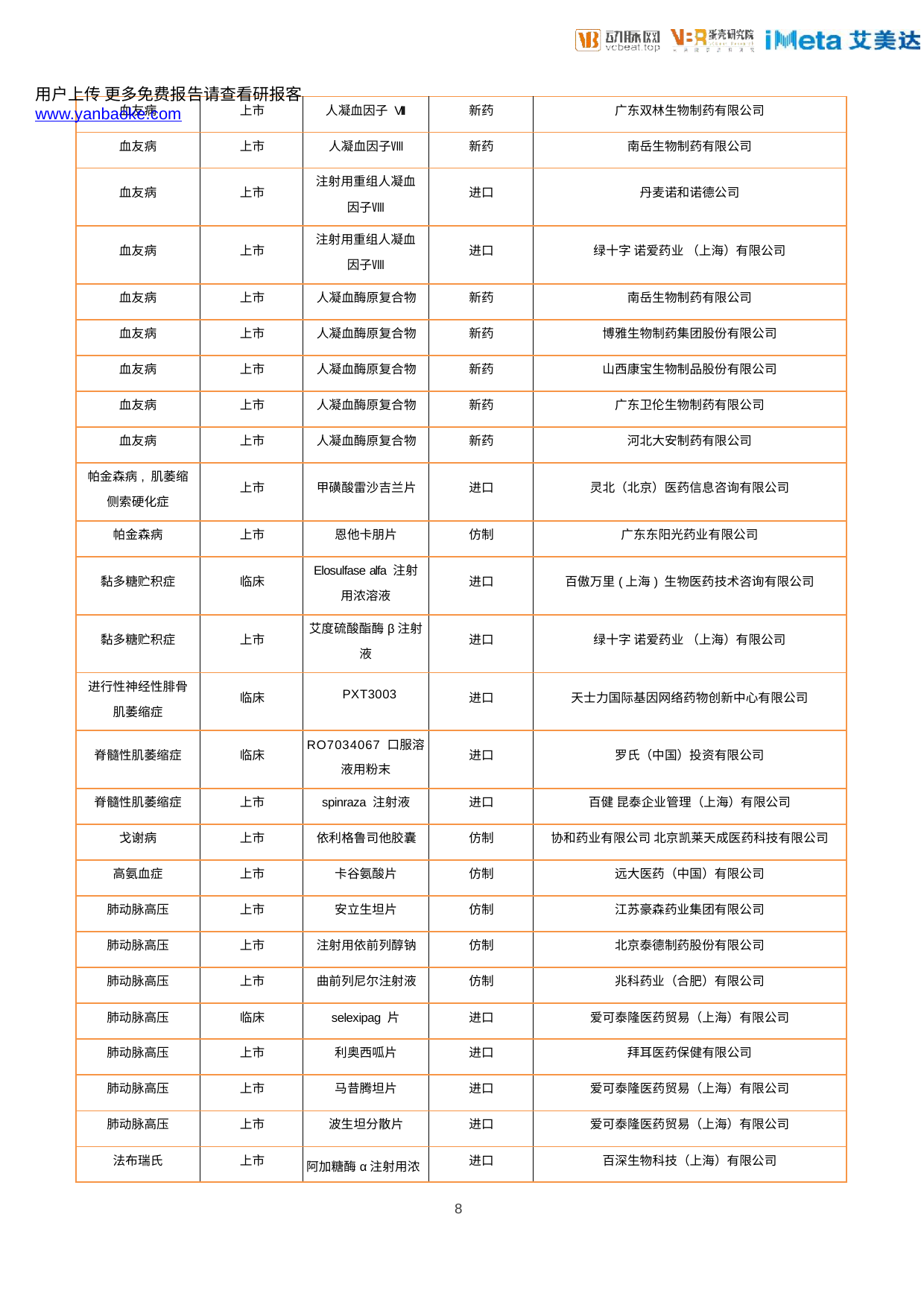

用户上传 更多免费报告请查看研报客 www.yanbaoke.com
| 血友病 | 上市 | 人凝血因子 VIII | 新药 | 广东双林生物制药有限公司 |
| --- | --- | --- | --- | --- |
| 血友病 | 上市 | 人凝血因子Ⅷ | 新药 | 南岳生物制药有限公司 |
| 血友病 | 上市 | 注射用重组人凝血 因子Ⅷ | 进口 | 丹麦诺和诺德公司 |
| 血友病 | 上市 | 注射用重组人凝血 因子Ⅷ | 进口 | 绿十字 诺爱药业 （上海）有限公司 |
| 血友病 | 上市 | 人凝血酶原复合物 | 新药 | 南岳生物制药有限公司 |
| 血友病 | 上市 | 人凝血酶原复合物 | 新药 | 博雅生物制药集团股份有限公司 |
| 血友病 | 上市 | 人凝血酶原复合物 | 新药 | 山西康宝生物制品股份有限公司 |
| 血友病 | 上市 | 人凝血酶原复合物 | 新药 | 广东卫伦生物制药有限公司 |
| 血友病 | 上市 | 人凝血酶原复合物 | 新药 | 河北大安制药有限公司 |
| 帕金森病, 肌萎缩 侧索硬化症 | 上市 | 甲磺酸雷沙吉兰片 | 进口 | 灵北（北京）医药信息咨询有限公司 |
| 帕金森病 | 上市 | 恩他卡朋片 | 仿制 | 广东东阳光药业有限公司 |
| 黏多糖贮积症 | 临床 | Elosulfase alfa 注射 用浓溶液 | 进口 | 百傲万里(上海) 生物医药技术咨询有限公司 |
| 黏多糖贮积症 | 上市 | 艾度硫酸酯酶β注射 液 | 进口 | 绿十字 诺爱药业 （上海）有限公司 |
| 进行性神经性腓骨 肌萎缩症 | 临床 | PXT3003 | 进口 | 天士力国际基因网络药物创新中心有限公司 |
| 脊髓性肌萎缩症 | 临床 | RO7034067 口服溶 液用粉末 | 进口 | 罗氏（中国）投资有限公司 |
| 脊髓性肌萎缩症 | 上市 | spinraza 注射液 | 进口 | 百健 昆泰企业管理（上海）有限公司 |
| 戈谢病 | 上市 | 依利格鲁司他胶囊 | 仿制 | 协和药业有限公司 北京凯莱天成医药科技有限公司 |
| 高氨血症 | 上市 | 卡谷氨酸片 | 仿制 | 远大医药（中国）有限公司 |
| 肺动脉高压 | 上市 | 安立生坦片 | 仿制 | 江苏豪森药业集团有限公司 |
| 肺动脉高压 | 上市 | 注射用依前列醇钠 | 仿制 | 北京泰德制药股份有限公司 |
| 肺动脉高压 | 上市 | 曲前列尼尔注射液 | 仿制 | 兆科药业（合肥）有限公司 |
| 肺动脉高压 | 临床 | selexipag 片 | 进口 | 爱可泰隆医药贸易（上海）有限公司 |
| 肺动脉高压 | 上市 | 利奥西呱片 | 进口 | 拜耳医药保健有限公司 |
| 肺动脉高压 | 上市 | 马昔腾坦片 | 进口 | 爱可泰隆医药贸易（上海）有限公司 |
| 肺动脉高压 | 上市 | 波生坦分散片 | 进口 | 爱可泰隆医药贸易（上海）有限公司 |
| 法布瑞氏 | 上市 | 阿加糖酶α注射用浓 | 进口 | 百深生物科技（上海）有限公司 |
8